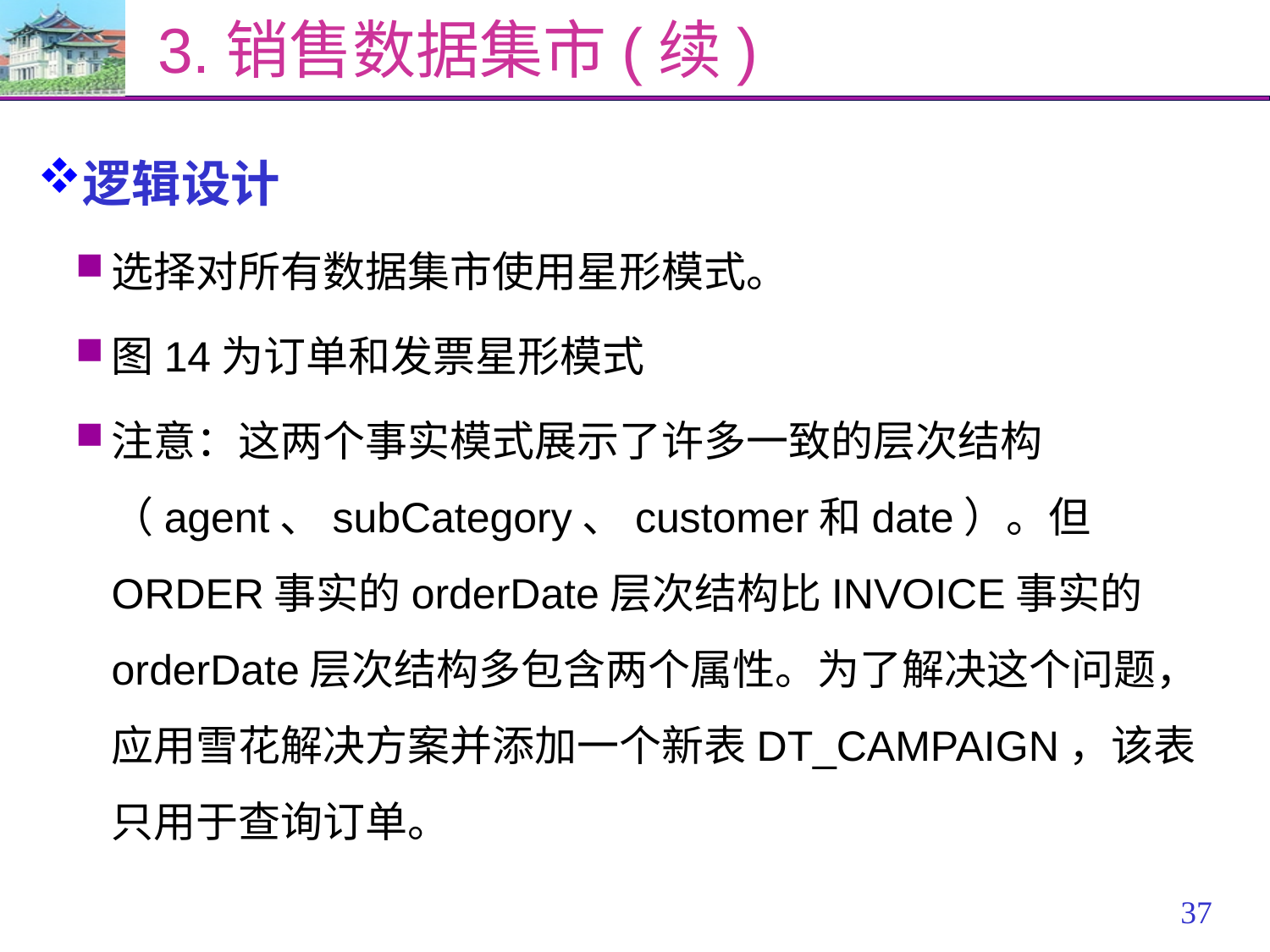

# 3.销售数据集市(续)
逻辑设计
选择对所有数据集市使用星形模式。
图14为订单和发票星形模式
注意：这两个事实模式展示了许多一致的层次结构（agent、subCategory、customer和date）。但ORDER事实的orderDate层次结构比INVOICE事实的orderDate层次结构多包含两个属性。为了解决这个问题，应用雪花解决方案并添加一个新表DT_CAMPAIGN，该表只用于查询订单。
37